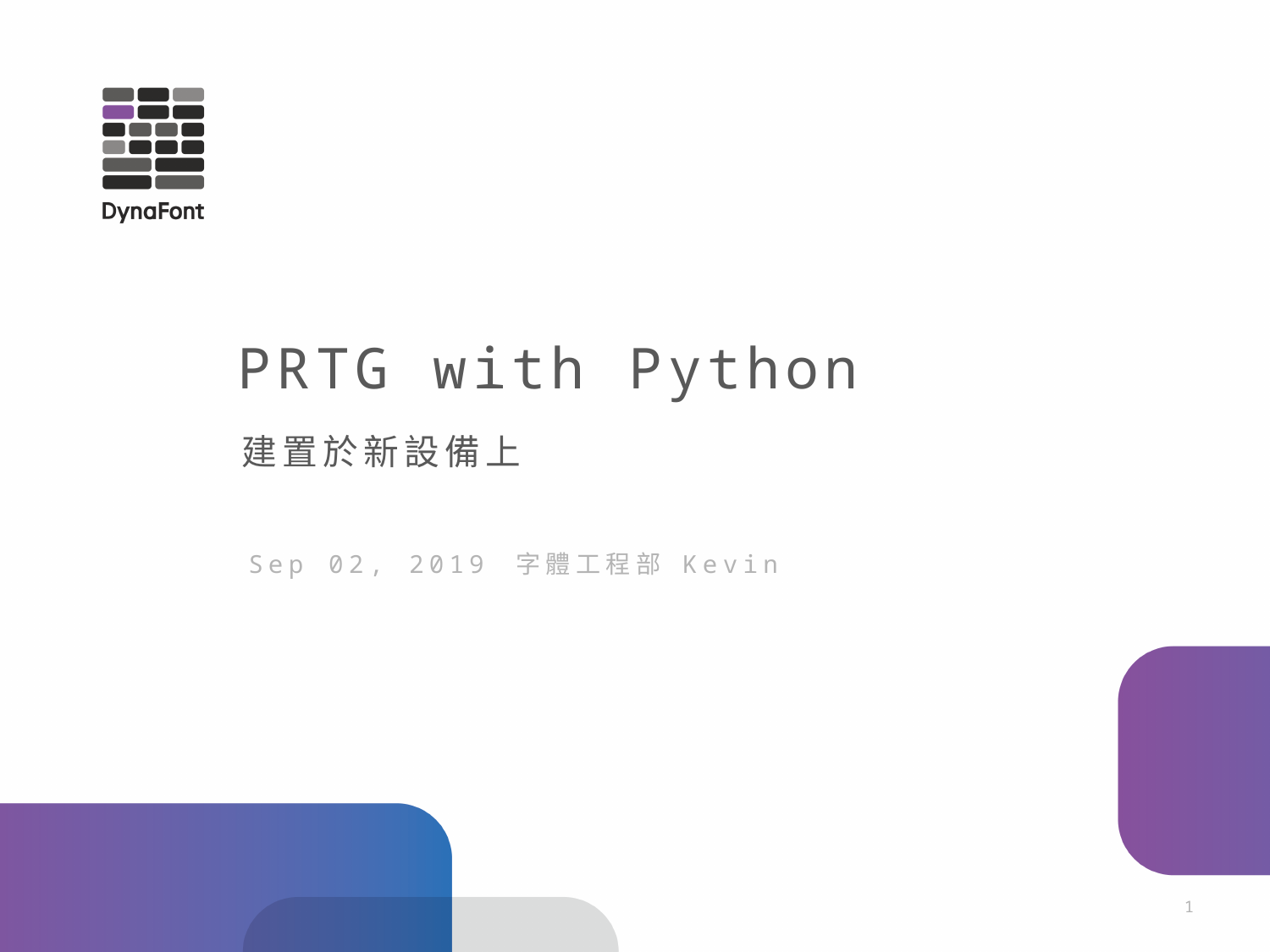

# PRTG with Python
建置於新設備上
Sep 02, 2019 字體工程部 Kevin
1